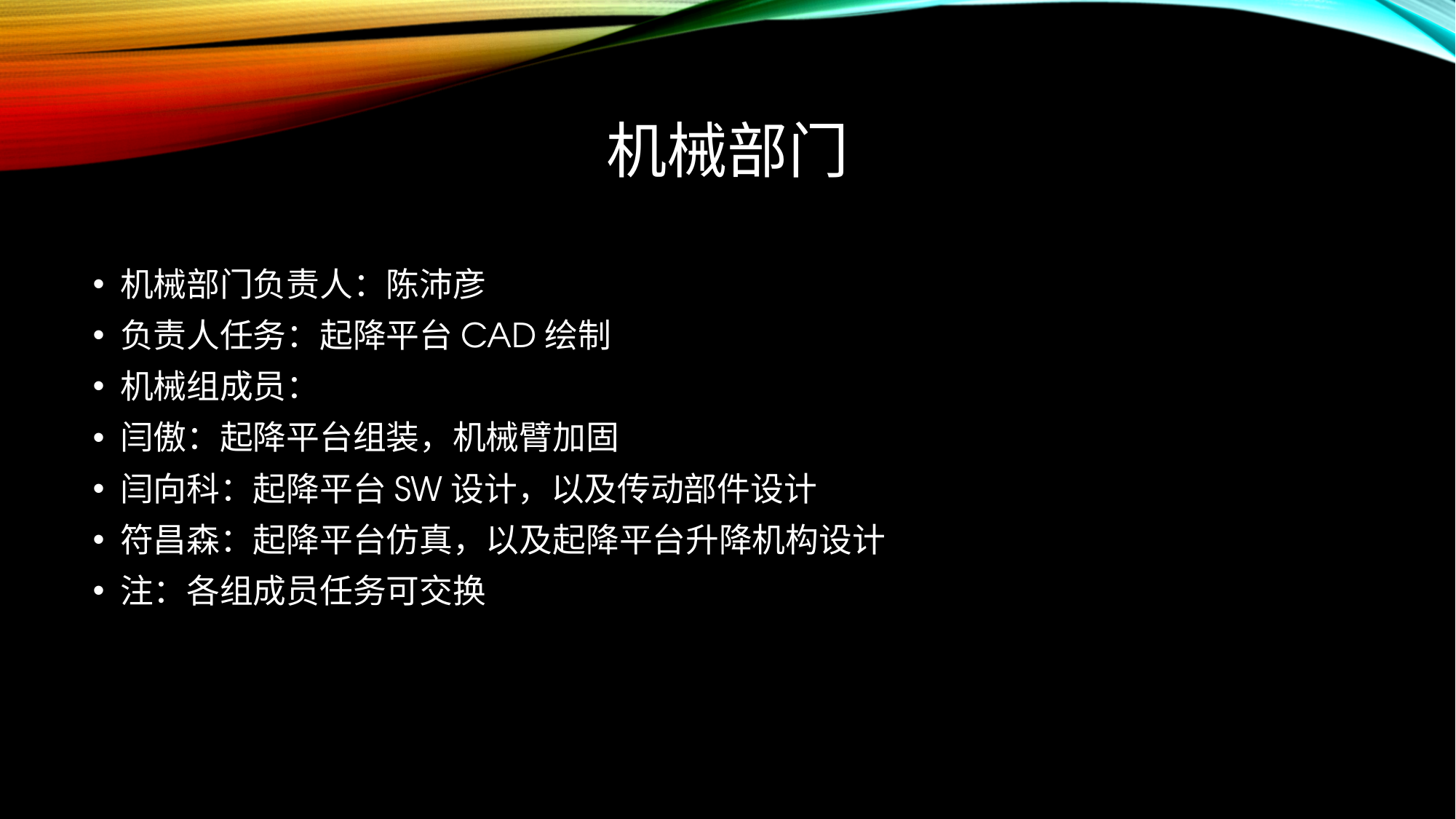

# 机械部门
机械部门负责人：陈沛彦
负责人任务：起降平台CAD绘制
机械组成员：
闫傲：起降平台组装，机械臂加固
闫向科：起降平台SW设计，以及传动部件设计
符昌森：起降平台仿真，以及起降平台升降机构设计
注：各组成员任务可交换